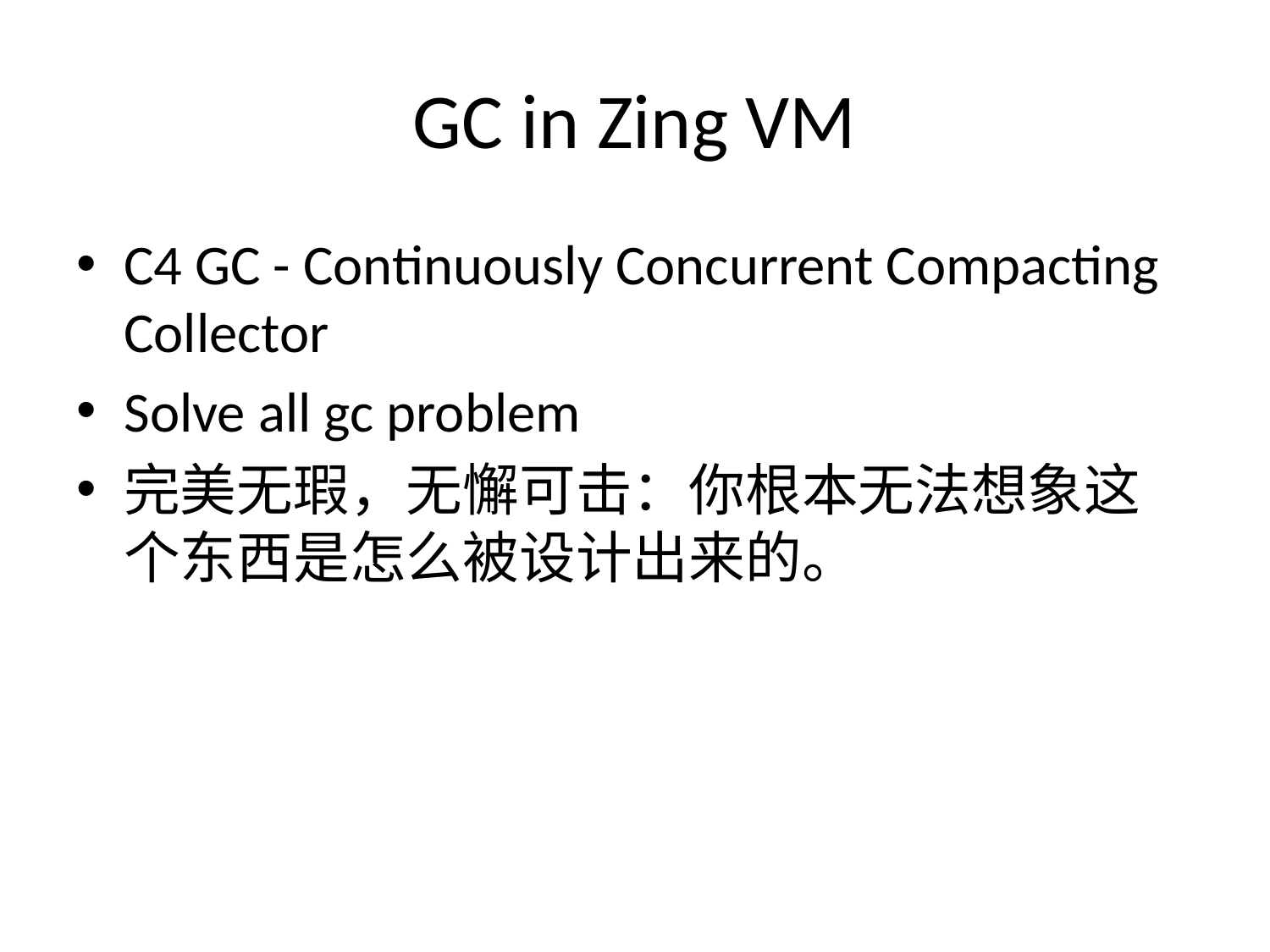

# GC in Zing VM
C4 GC - Continuously Concurrent Compacting Collector
Solve all gc problem
完美无瑕，无懈可击：你根本无法想象这个东西是怎么被设计出来的。